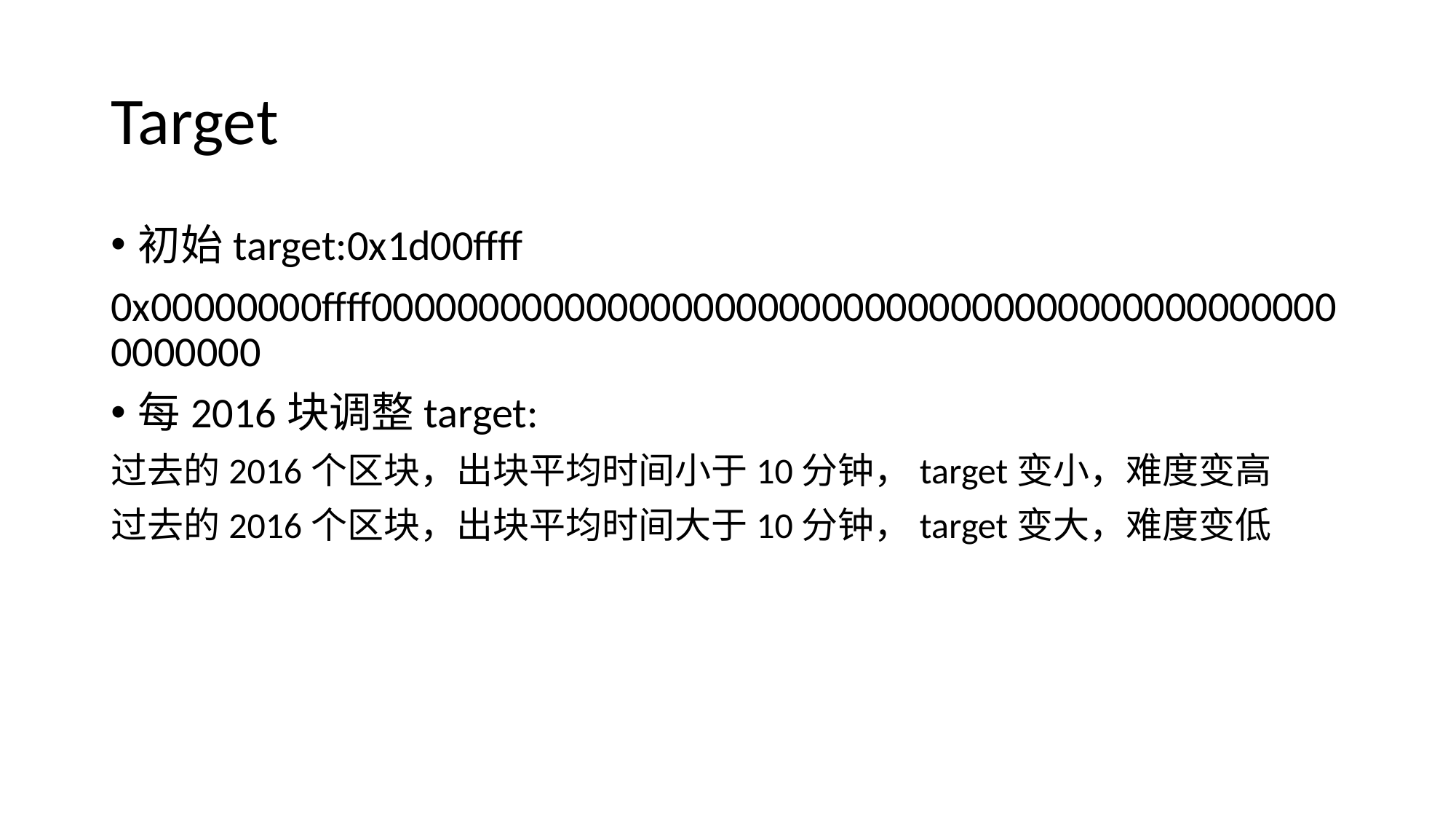

# Target
初始target:0x1d00ffff
0x00000000ffff0000000000000000000000000000000000000000000000000000
每2016块调整target:
过去的2016个区块，出块平均时间小于10分钟，target变小，难度变高
过去的2016个区块，出块平均时间大于10分钟，target变大，难度变低